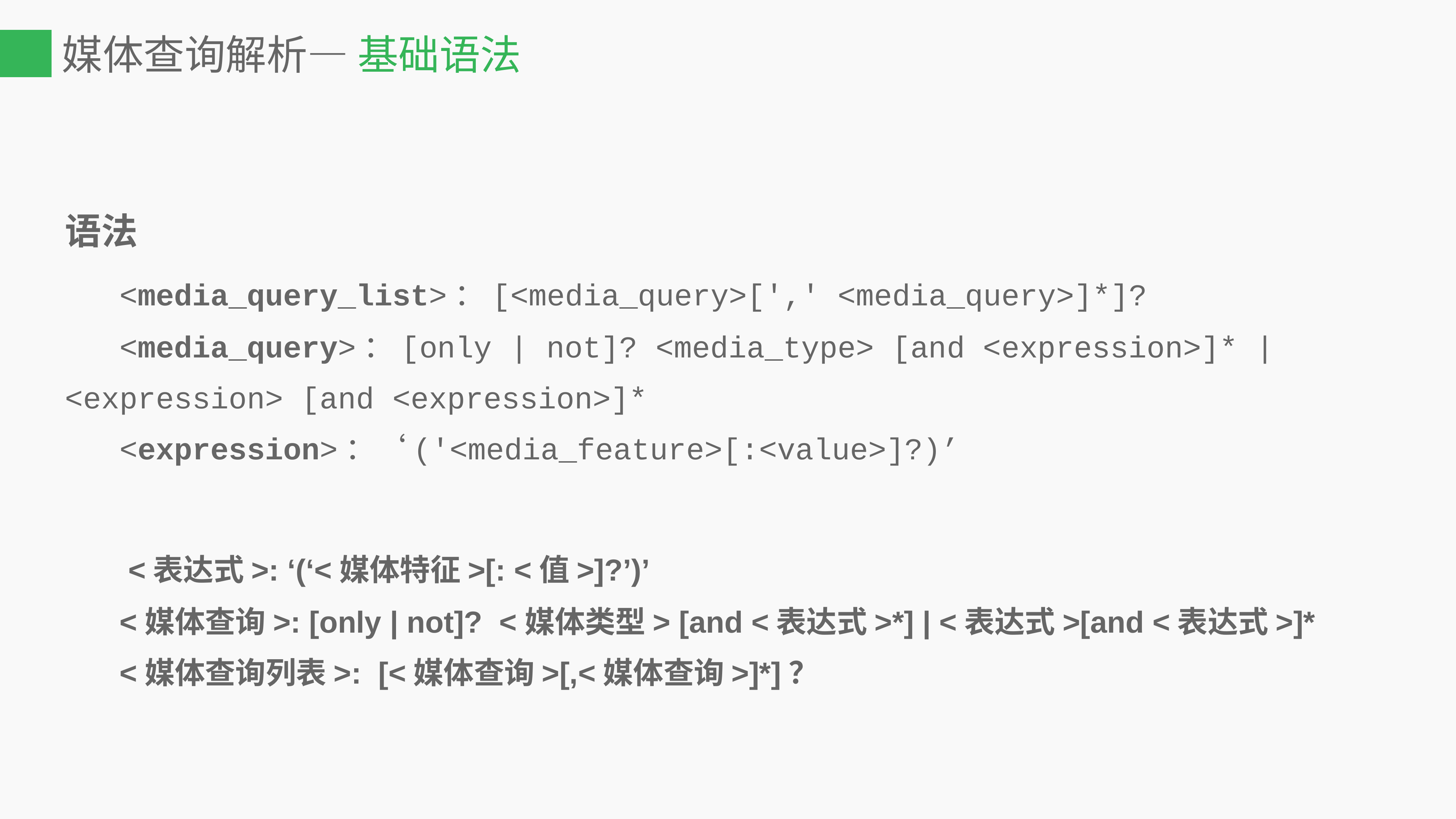

# 媒体查询解析— 基础语法
语法
	<media_query_list>：[<media_query>[',' <media_query>]*]?
	<media_query>：[only | not]? <media_type> [and <expression>]* | <expression> [and <expression>]*
	<expression>：‘('<media_feature>[:<value>]?)’

	 <表达式>: ‘(‘<媒体特征>[: <值>]?’)’
	<媒体查询>: [only | not]?  <媒体类型> [and <表达式>*] | <表达式>[and <表达式>]*
	<媒体查询列表>:  [<媒体查询>[,<媒体查询>]*]？